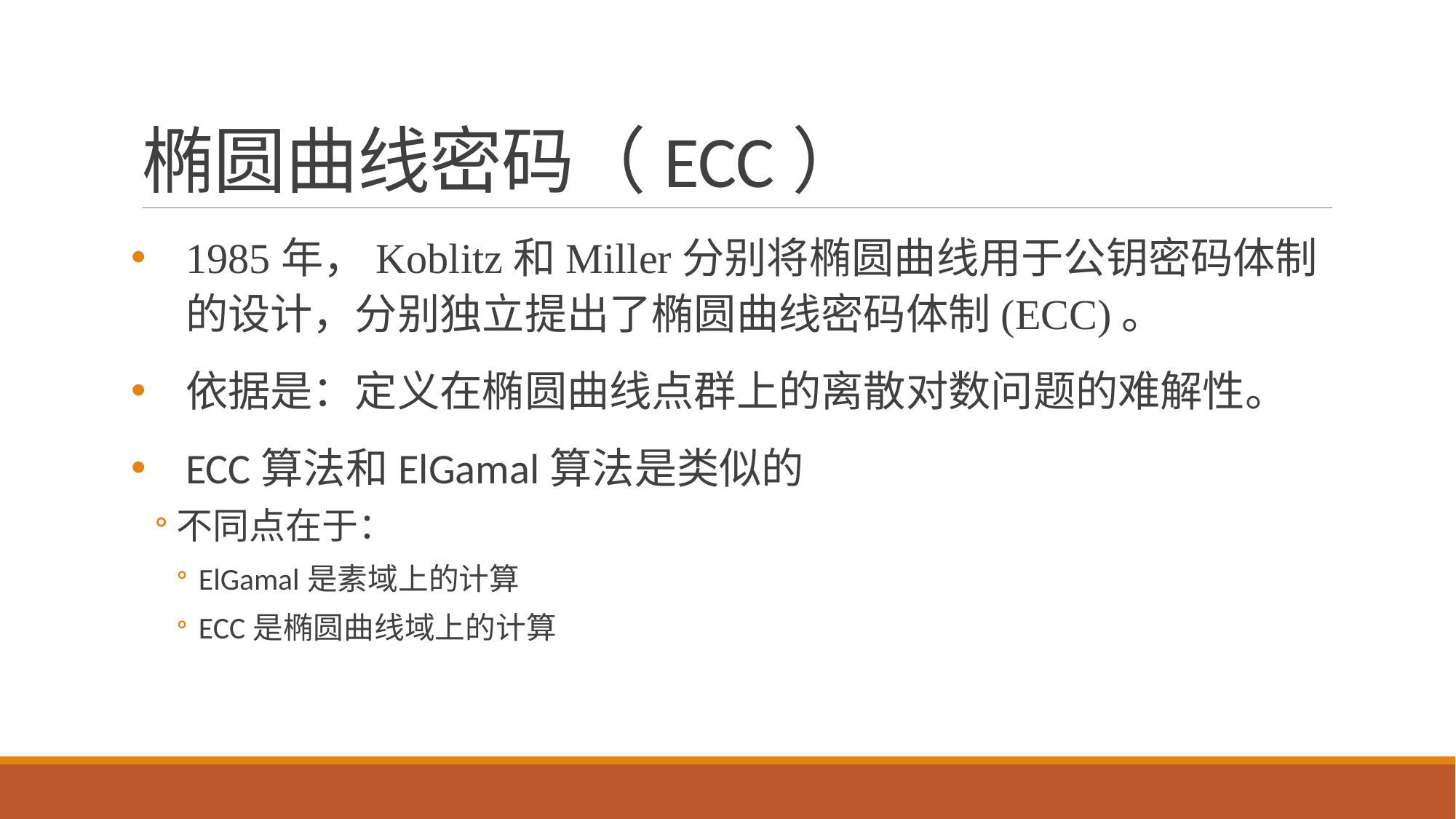

# 椭圆曲线密码（ECC）
1985年，Koblitz和Miller分别将椭圆曲线用于公钥密码体制的设计，分别独立提出了椭圆曲线密码体制(ECC)。
依据是：定义在椭圆曲线点群上的离散对数问题的难解性。
ECC算法和ElGamal算法是类似的
不同点在于：
ElGamal是素域上的计算
ECC是椭圆曲线域上的计算